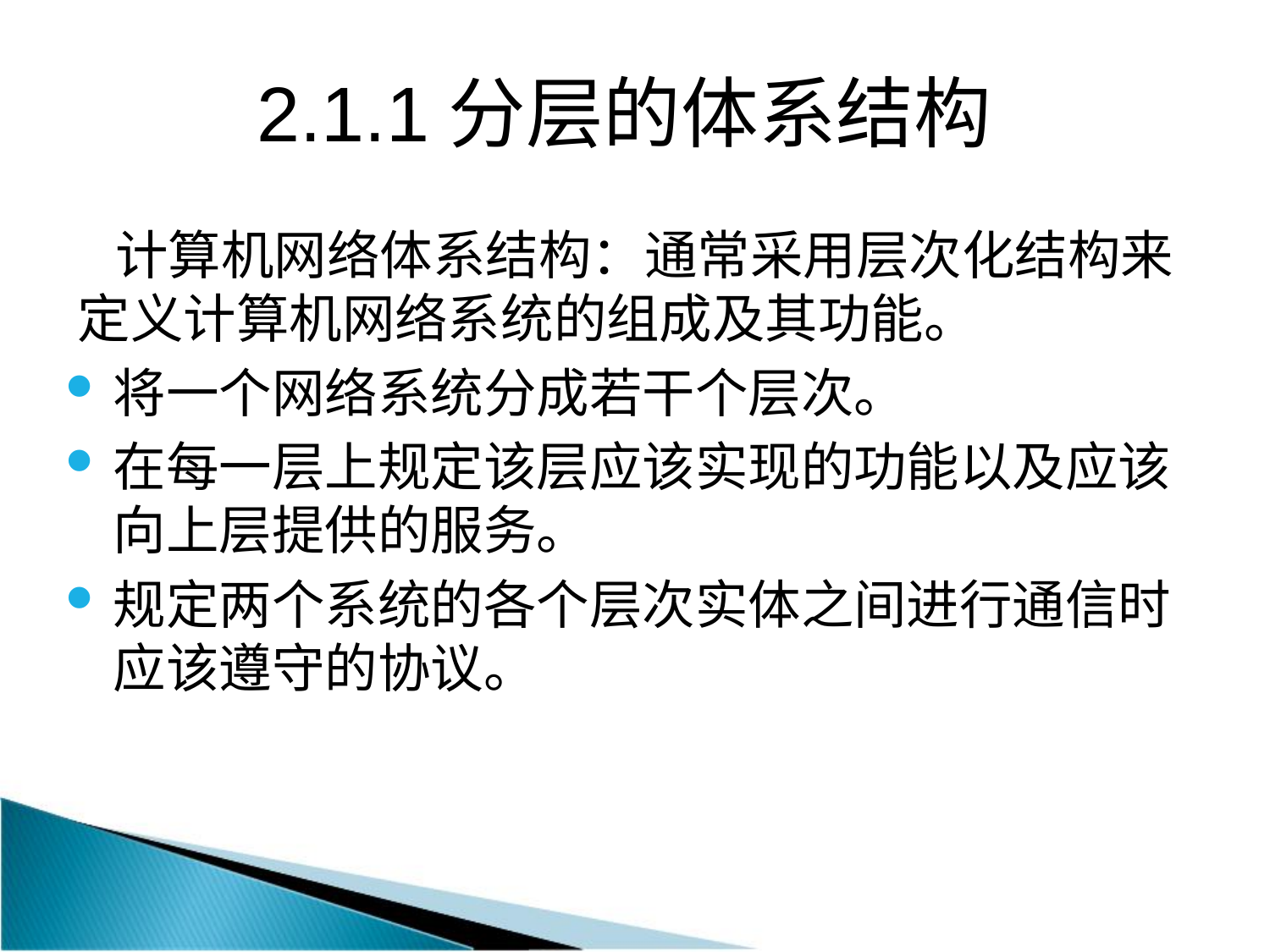

# 2.1.1分层的体系结构
计算机网络体系结构：通常采用层次化结构来定义计算机网络系统的组成及其功能。
将一个网络系统分成若干个层次。
在每一层上规定该层应该实现的功能以及应该向上层提供的服务。
规定两个系统的各个层次实体之间进行通信时应该遵守的协议。